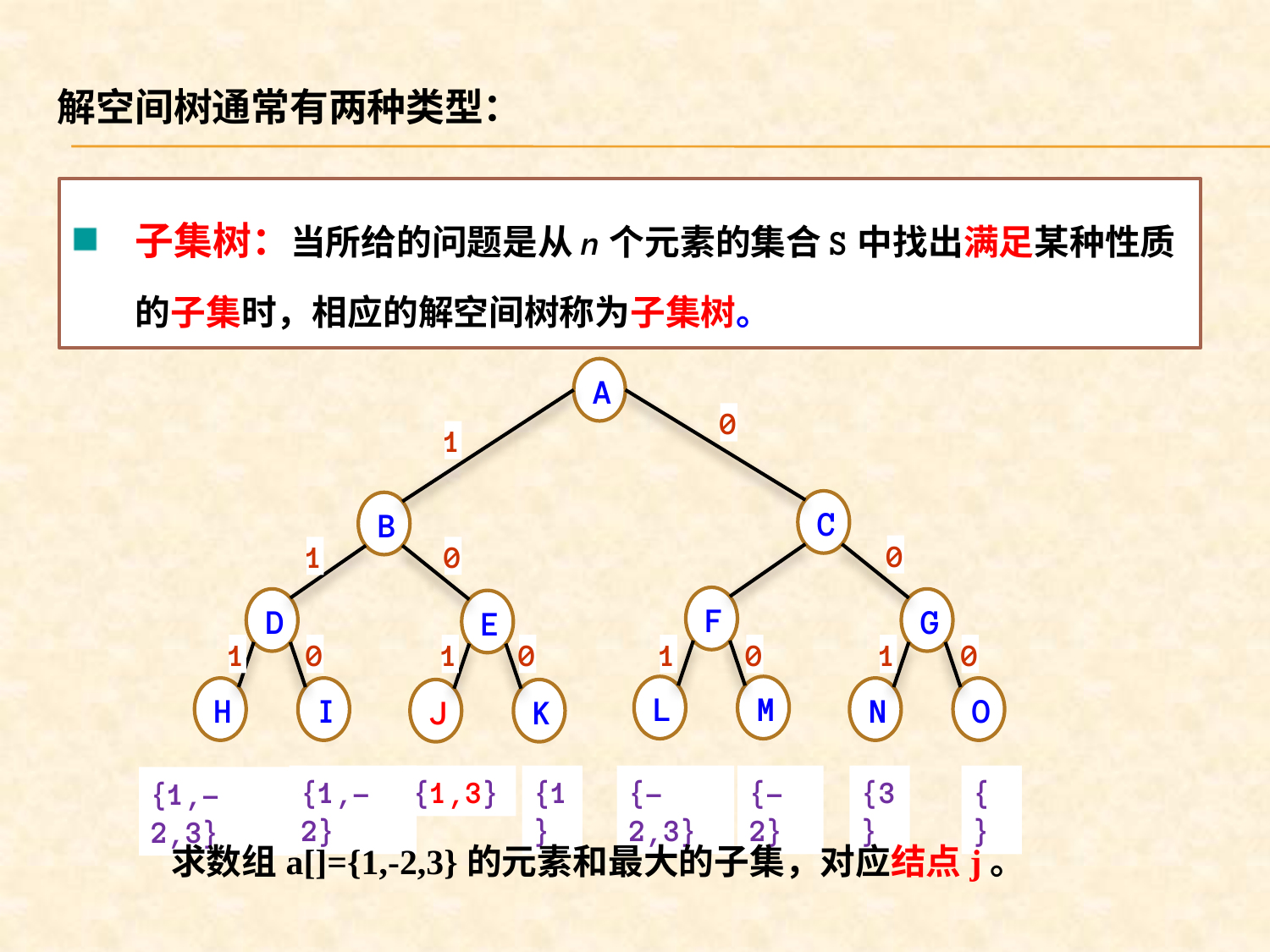

解空间树通常有两种类型：
子集树：当所给的问题是从n个元素的集合S中找出满足某种性质的子集时，相应的解空间树称为子集树。
A
0
1
C
B
0
1
0
F
D
G
E
1
0
1
0
1
0
1
0
L
M
H
I
N
O
J
K
{1,-2}
{1,3}
{1}
{-2,3}
{-2}
{3}
{ }
{1,-2,3}
求数组a[]={1,-2,3}的元素和最大的子集，对应结点j。